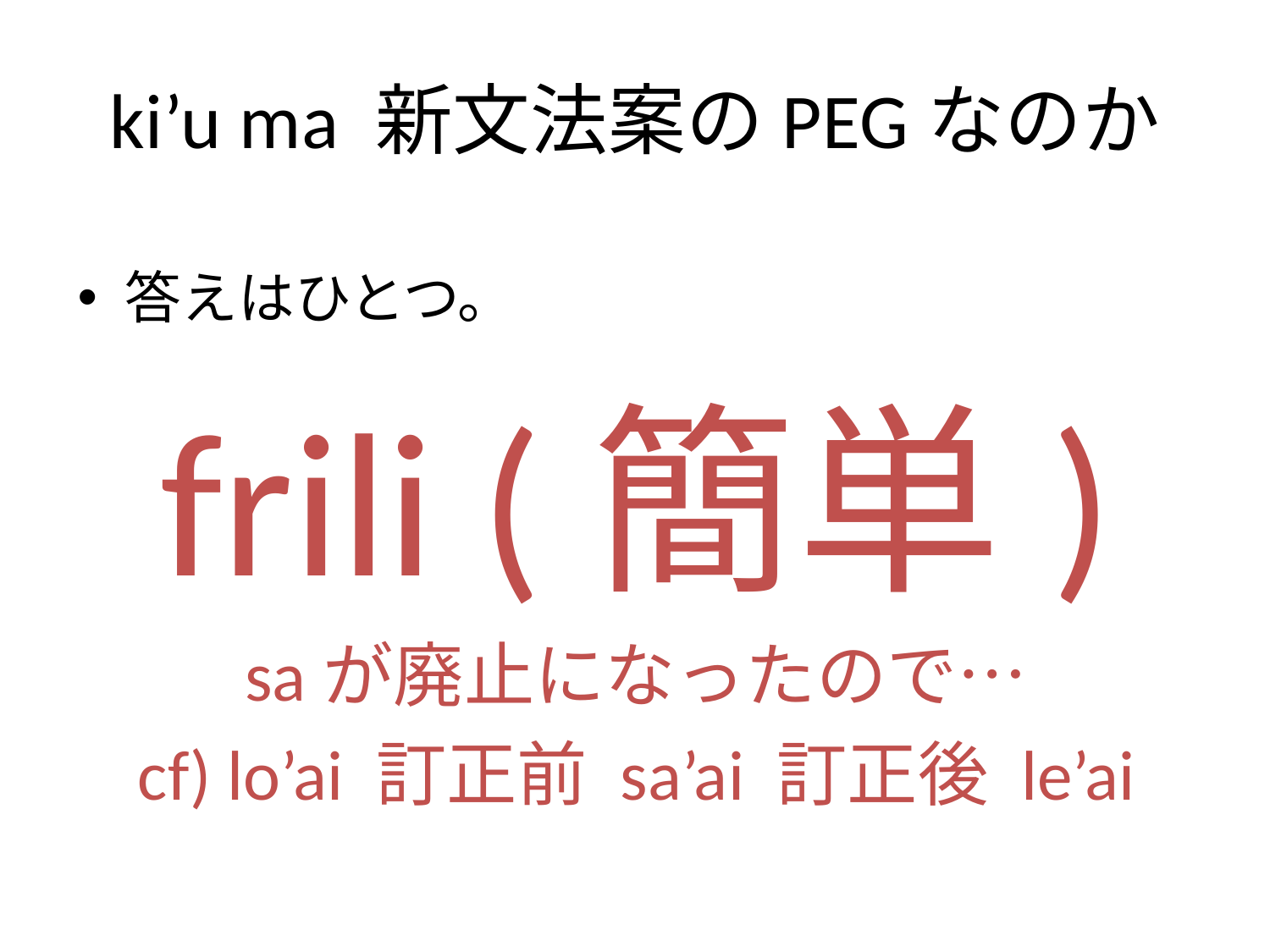

# ki’u ma 新文法案のPEGなのか
答えはひとつ。
frili (簡単)
saが廃止になったので…
cf) lo’ai 訂正前 sa’ai 訂正後 le’ai